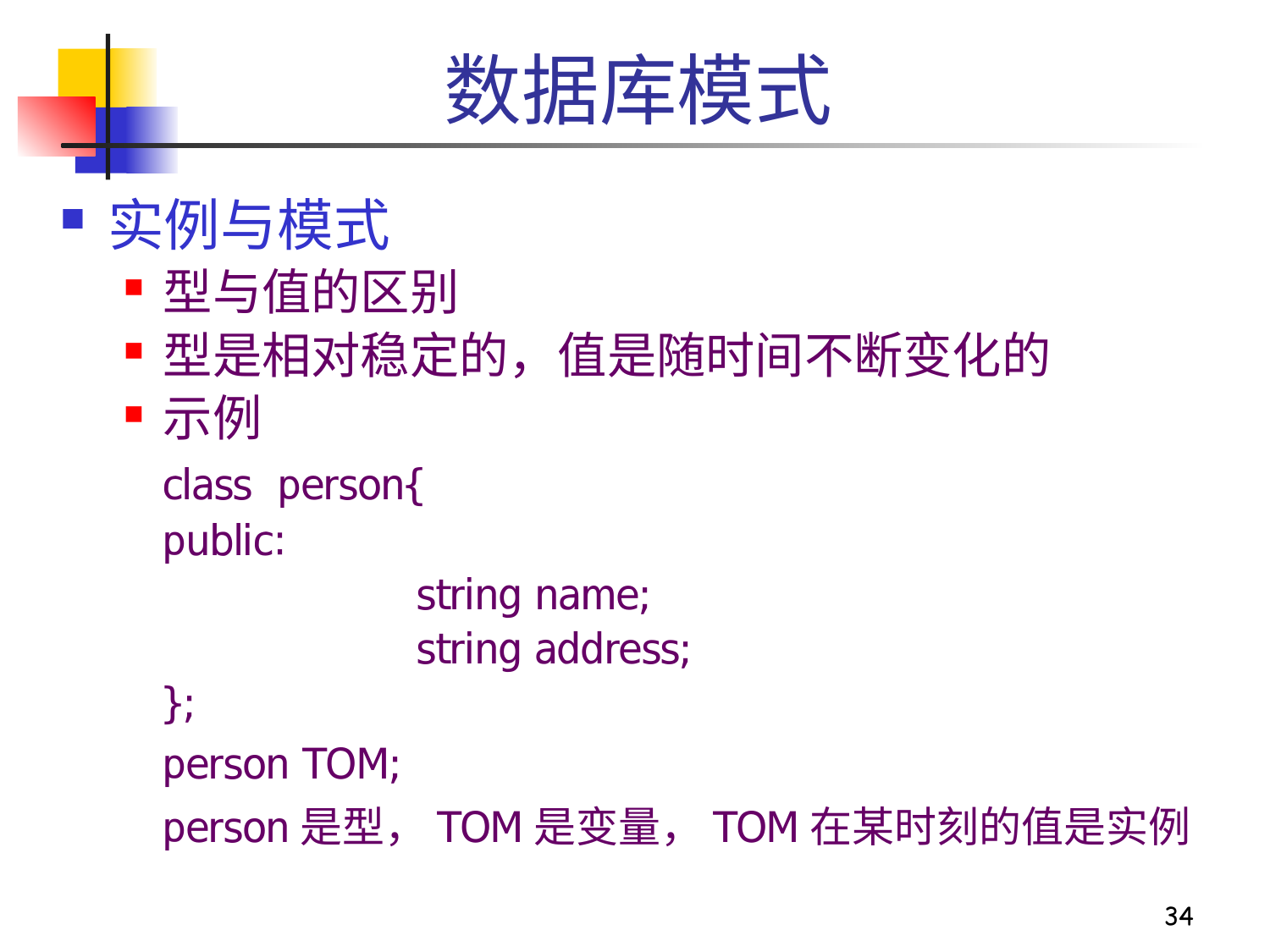

# 数据库模式
实例与模式
型与值的区别
型是相对稳定的，值是随时间不断变化的
示例
	class  person{
	public:
			string name;
			string address;
	};
	person TOM;
 	person是型，TOM是变量，TOM在某时刻的值是实例
34